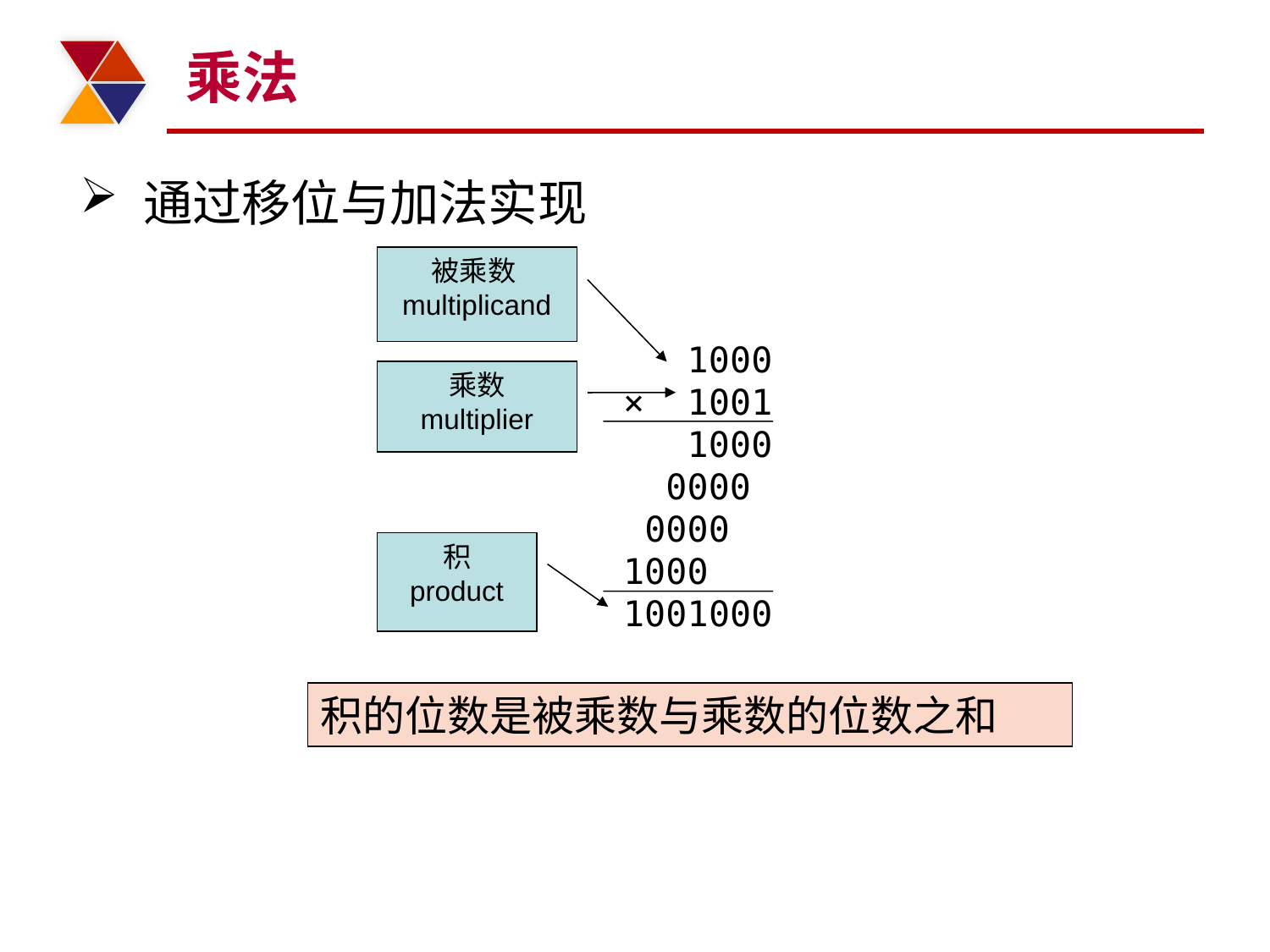

# 乘法
通过移位与加法实现
被乘数multiplicand
   1000
×  1001
   1000
  0000
 0000
1000
1001000

乘数
multiplier
积
product
积的位数是被乘数与乘数的位数之和